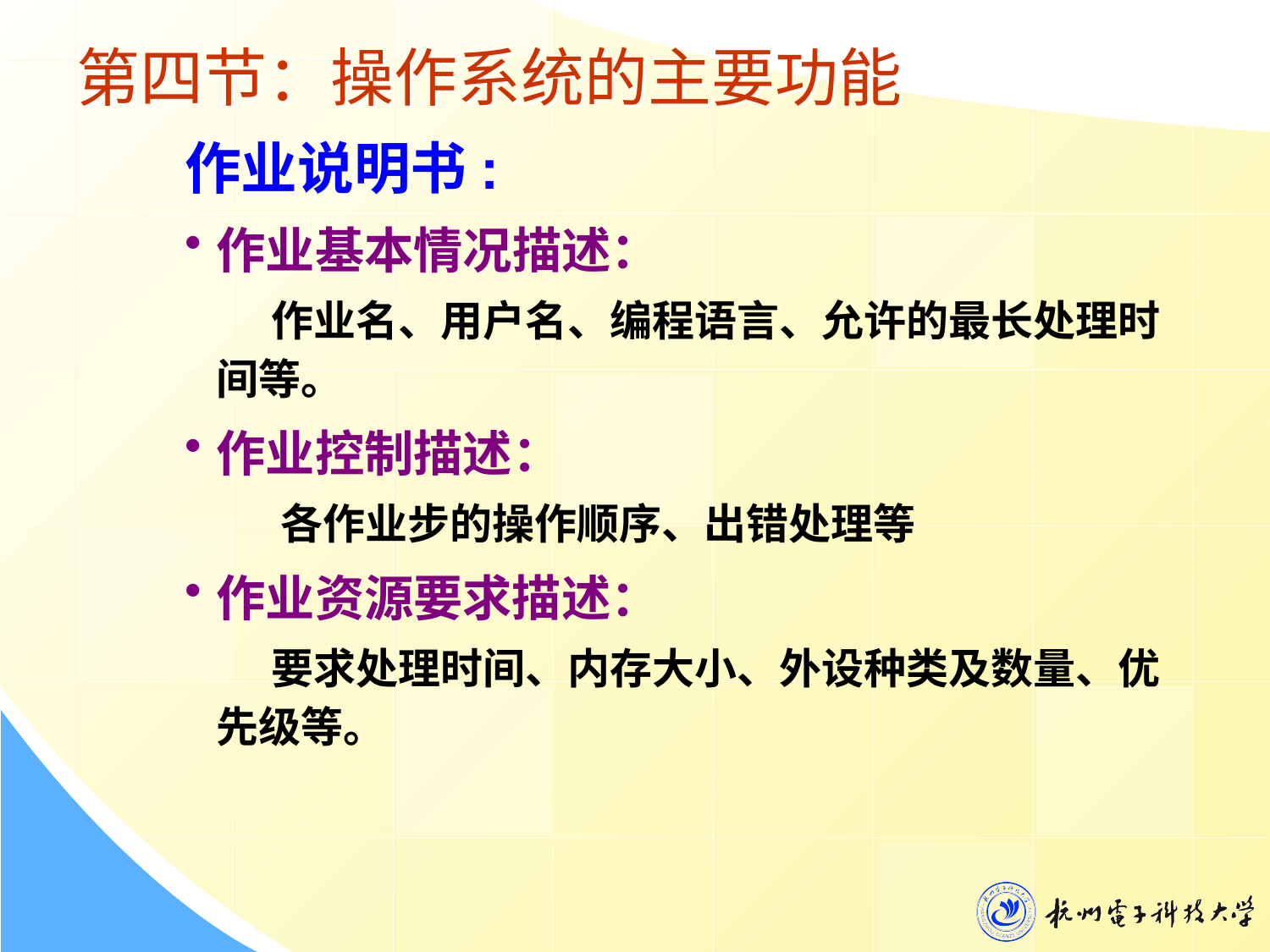

# 第四节：操作系统的主要功能
作业说明书:
作业基本情况描述：
        作业名、用户名、编程语言、允许的最长处理时间等。
作业控制描述：
         各作业步的操作顺序、出错处理等
作业资源要求描述：
        要求处理时间、内存大小、外设种类及数量、优先级等。